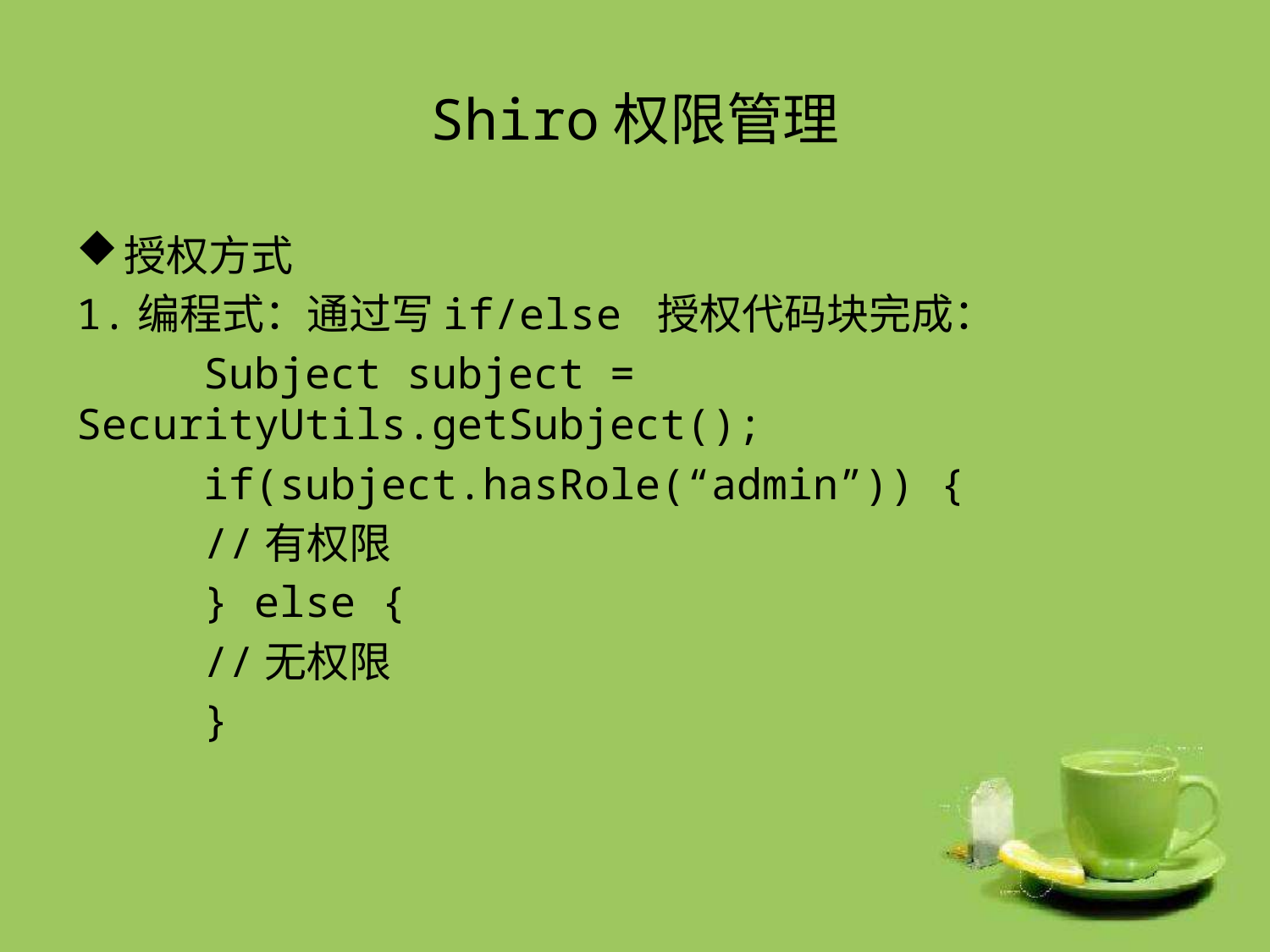

# Shiro权限管理
授权方式
1.编程式：通过写if/else 授权代码块完成：
	Subject subject = SecurityUtils.getSubject();
	if(subject.hasRole(“admin”)) {
	//有权限
	} else {
	//无权限
	}